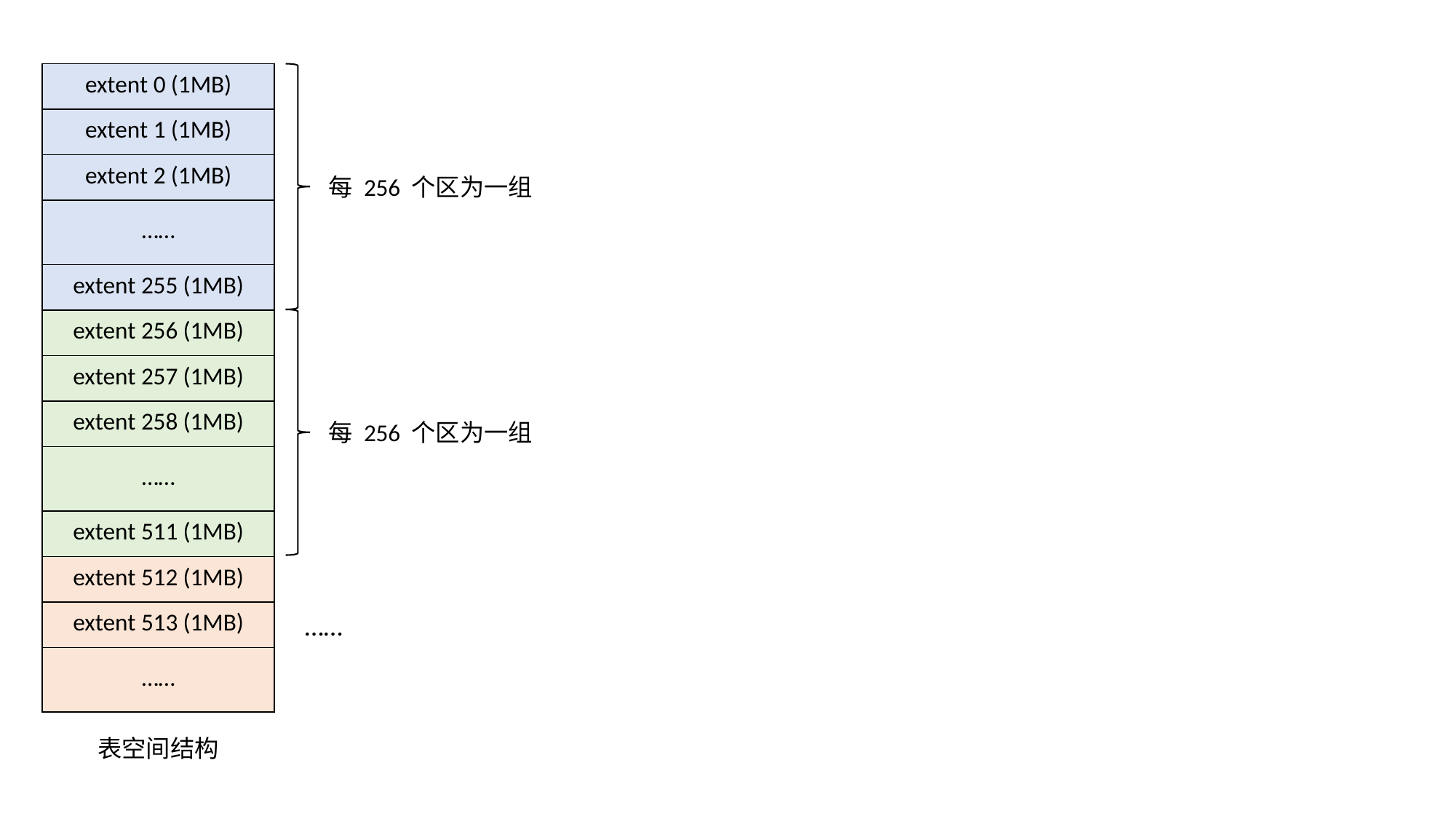

| extent 0 (1MB) |
| --- |
| extent 1 (1MB) |
| extent 2 (1MB) |
| …… |
| extent 255 (1MB) |
| extent 256 (1MB) |
| extent 257 (1MB) |
| extent 258 (1MB) |
| …… |
| extent 511 (1MB) |
| extent 512 (1MB) |
| extent 513 (1MB) |
| …… |

每 256 个区为一组

每 256 个区为一组
……
表空间结构